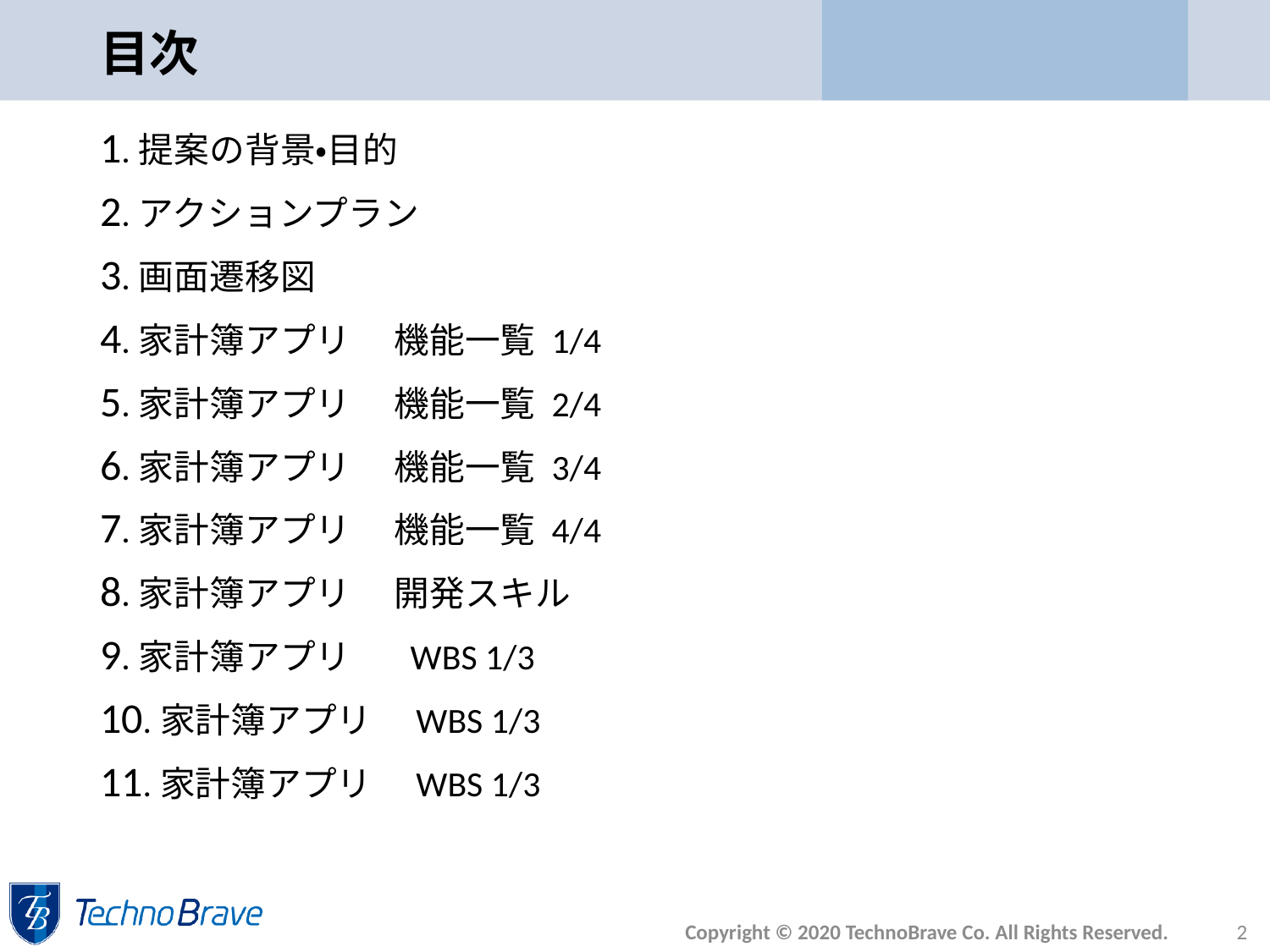

# 目次
1.提案の背景・目的
2.アクションプラン
3.画面遷移図
4.家計簿アプリ　 機能一覧 1/4
5.家計簿アプリ　 機能一覧 2/4
6.家計簿アプリ　 機能一覧 3/4
7.家計簿アプリ　 機能一覧 4/4
8.家計簿アプリ　 開発スキル
9.家計簿アプリ　  WBS 1/3
10.家計簿アプリ　WBS 1/3
11.家計簿アプリ　WBS 1/3
Copyright © 2020 TechnoBrave Co. All Rights Reserved.
2